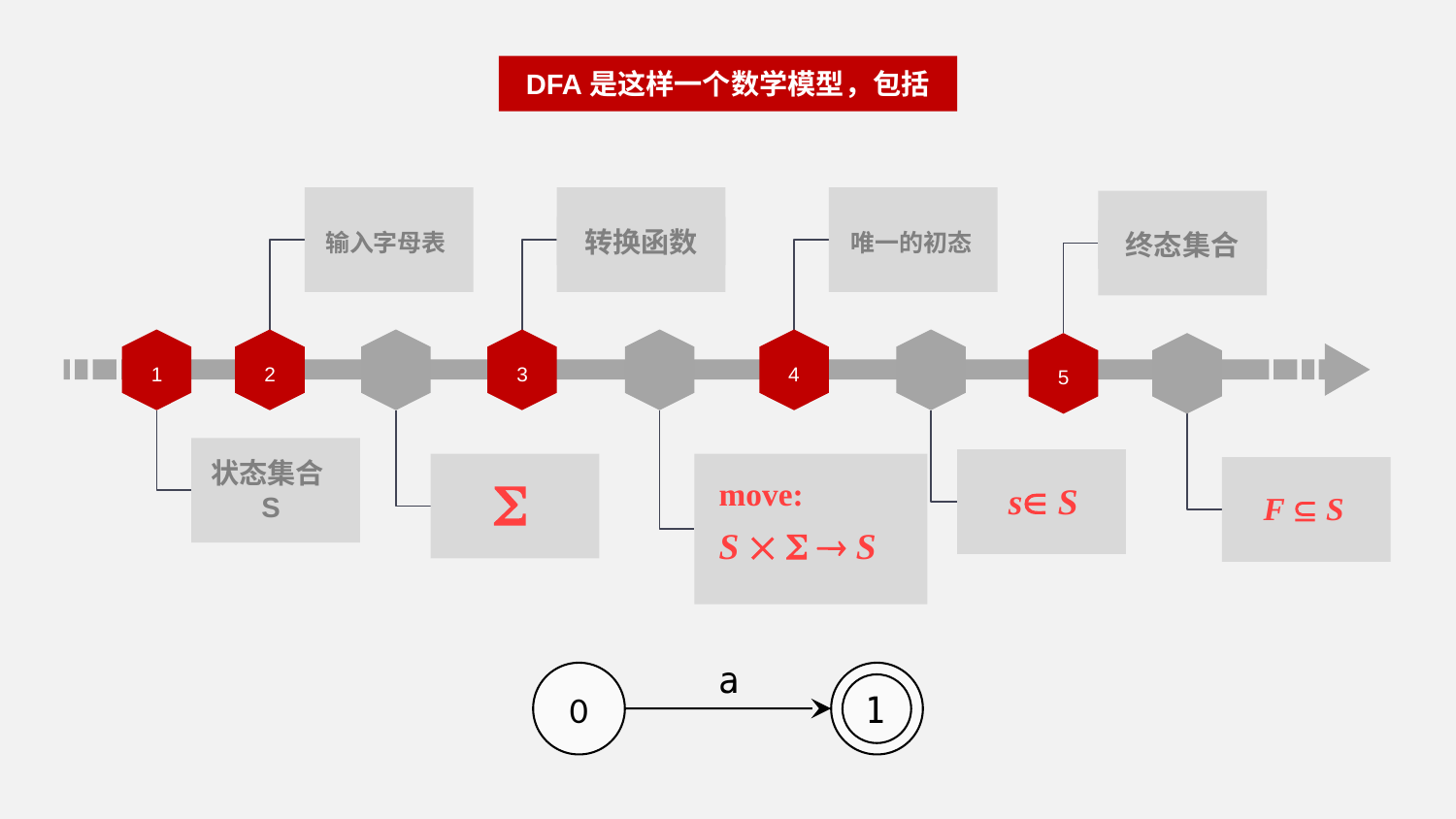

DFA是这样一个数学模型，包括

输入字母表

唯一的初态

转换函数

终态集合

1

2

3

4

5

状态集合S

s∈ S

move:
S × Σ → S

Σ

F ⊆ S
a
0

1